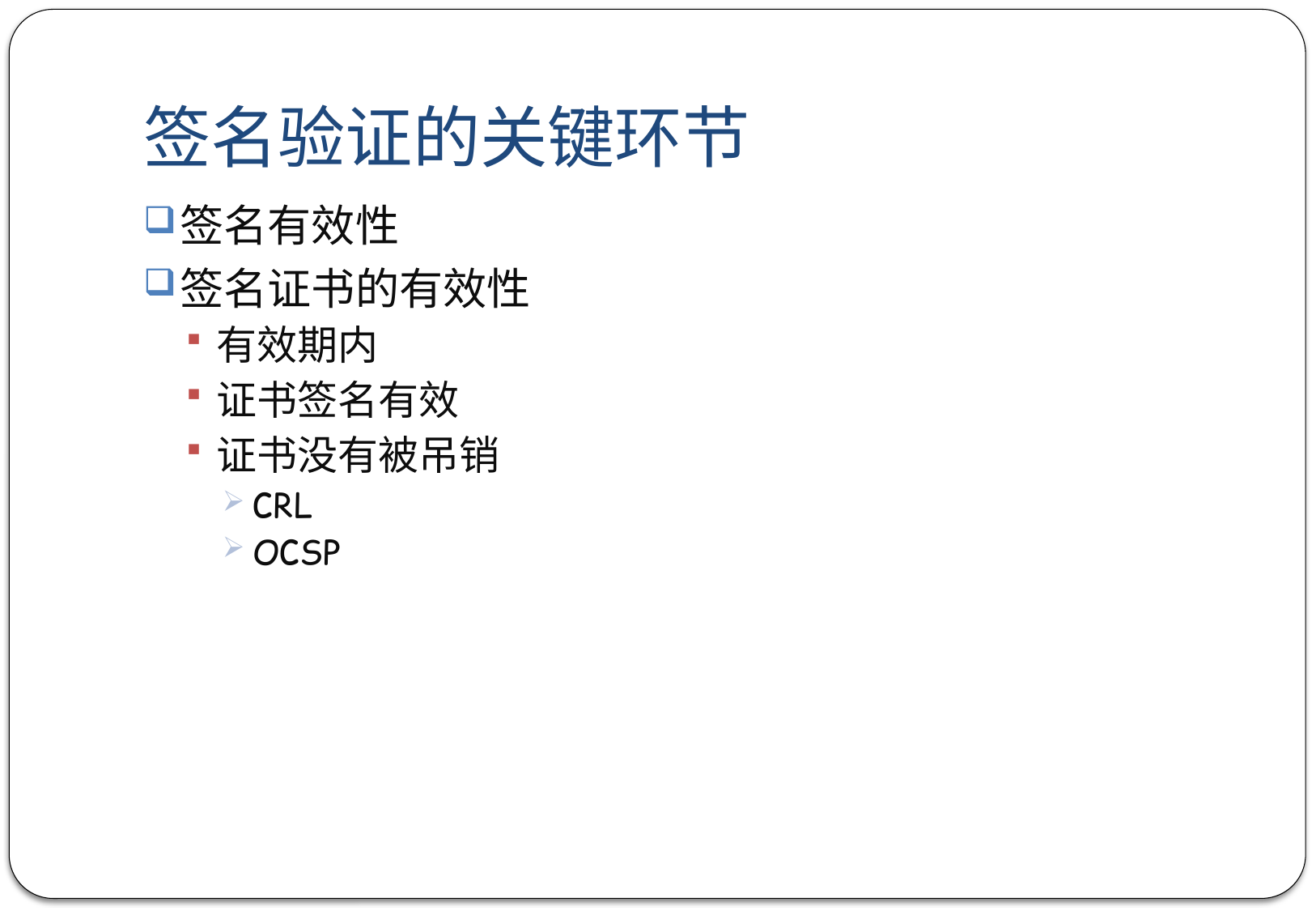

# 签名验证的关键环节
签名有效性
签名证书的有效性
有效期内
证书签名有效
证书没有被吊销
CRL
OCSP